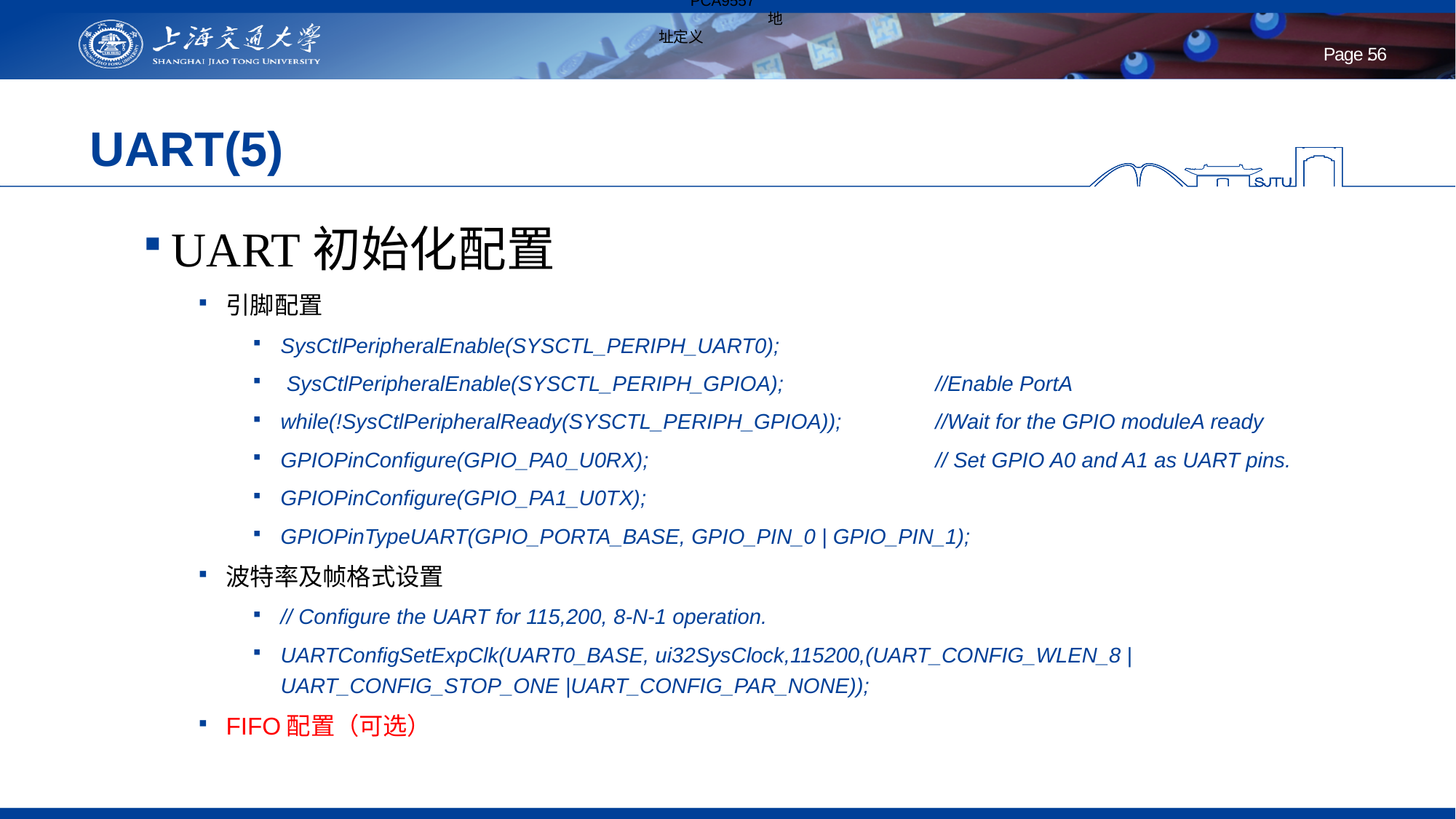

PCA9557
	地址定义

# UART(5)
UART初始化配置
引脚配置
SysCtlPeripheralEnable(SYSCTL_PERIPH_UART0);
 SysCtlPeripheralEnable(SYSCTL_PERIPH_GPIOA);		//Enable PortA
while(!SysCtlPeripheralReady(SYSCTL_PERIPH_GPIOA));	//Wait for the GPIO moduleA ready
GPIOPinConfigure(GPIO_PA0_U0RX);			// Set GPIO A0 and A1 as UART pins.
GPIOPinConfigure(GPIO_PA1_U0TX);
GPIOPinTypeUART(GPIO_PORTA_BASE, GPIO_PIN_0 | GPIO_PIN_1);
波特率及帧格式设置
// Configure the UART for 115,200, 8-N-1 operation.
UARTConfigSetExpClk(UART0_BASE, ui32SysClock,115200,(UART_CONFIG_WLEN_8 | UART_CONFIG_STOP_ONE |UART_CONFIG_PAR_NONE));
FIFO配置（可选）